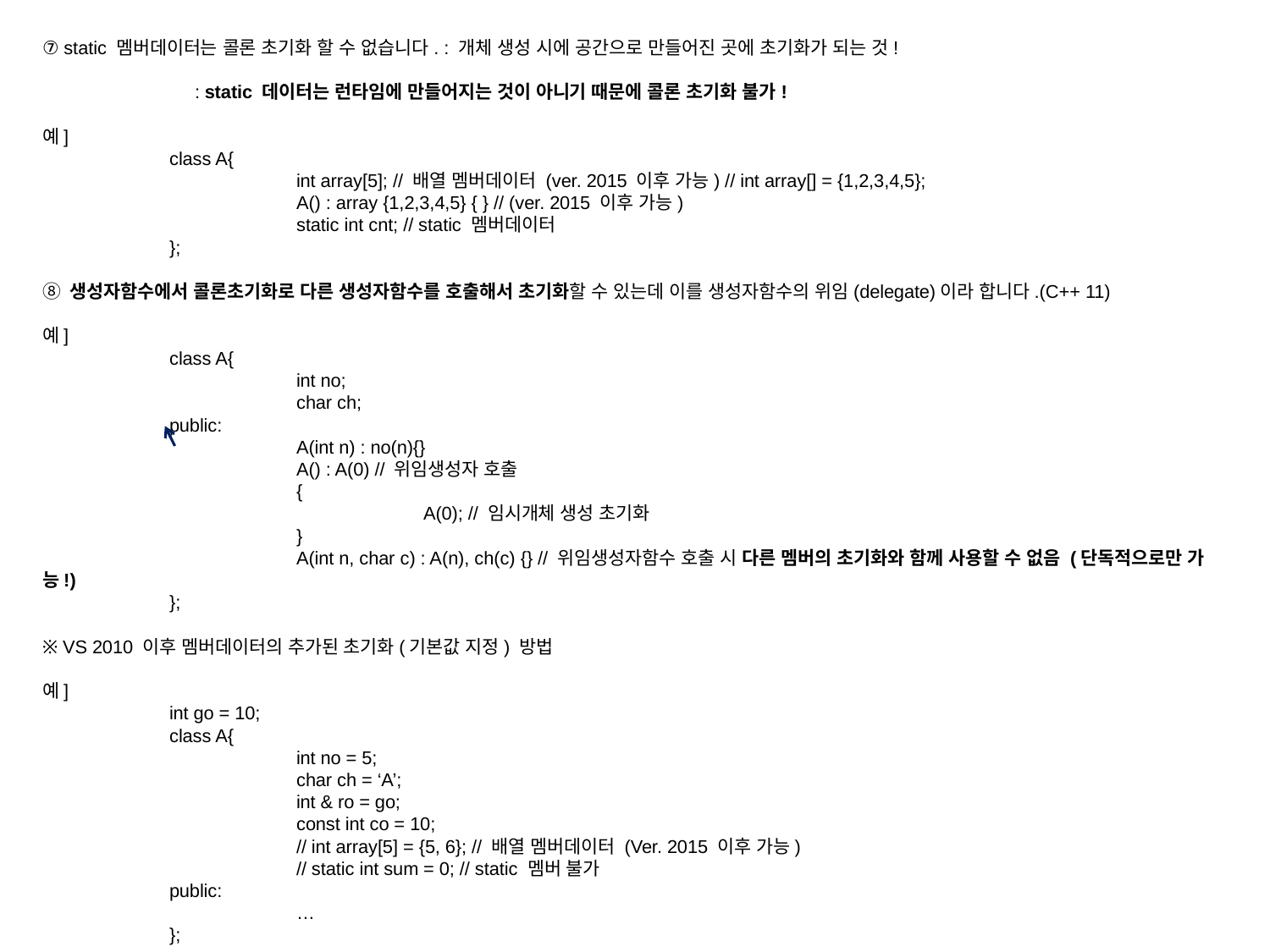

⑦ static 멤버데이터는 콜론 초기화 할 수 없습니다. : 개체 생성 시에 공간으로 만들어진 곳에 초기화가 되는 것!
										     : static 데이터는 런타임에 만들어지는 것이 아니기 때문에 콜론 초기화 불가!

예]
	class A{
		int array[5]; // 배열 멤버데이터 (ver. 2015 이후 가능) // int array[] = {1,2,3,4,5};
		A() : array {1,2,3,4,5} { } // (ver. 2015 이후 가능)
		static int cnt; // static 멤버데이터
	};

⑧ 생성자함수에서 콜론초기화로 다른 생성자함수를 호출해서 초기화할 수 있는데 이를 생성자함수의 위임(delegate)이라 합니다.(C++ 11)

예]
	class A{
		int no;
		char ch;
	public:
		A(int n) : no(n){}
		A() : A(0) // 위임생성자 호출
		{
			A(0); // 임시개체 생성 초기화
		}
		A(int n, char c) : A(n), ch(c) {} // 위임생성자함수 호출 시 다른 멤버의 초기화와 함께 사용할 수 없음 (단독적으로만 가능!)
	};

※ VS 2010 이후 멤버데이터의 추가된 초기화(기본값 지정) 방법

예]
	int go = 10;
	class A{
		int no = 5;
		char ch = ‘A’;
		int & ro = go;
		const int co = 10;
		// int array[5] = {5, 6}; // 배열 멤버데이터 (Ver. 2015 이후 가능)
		// static int sum = 0; // static 멤버 불가
	public:
		…
	};